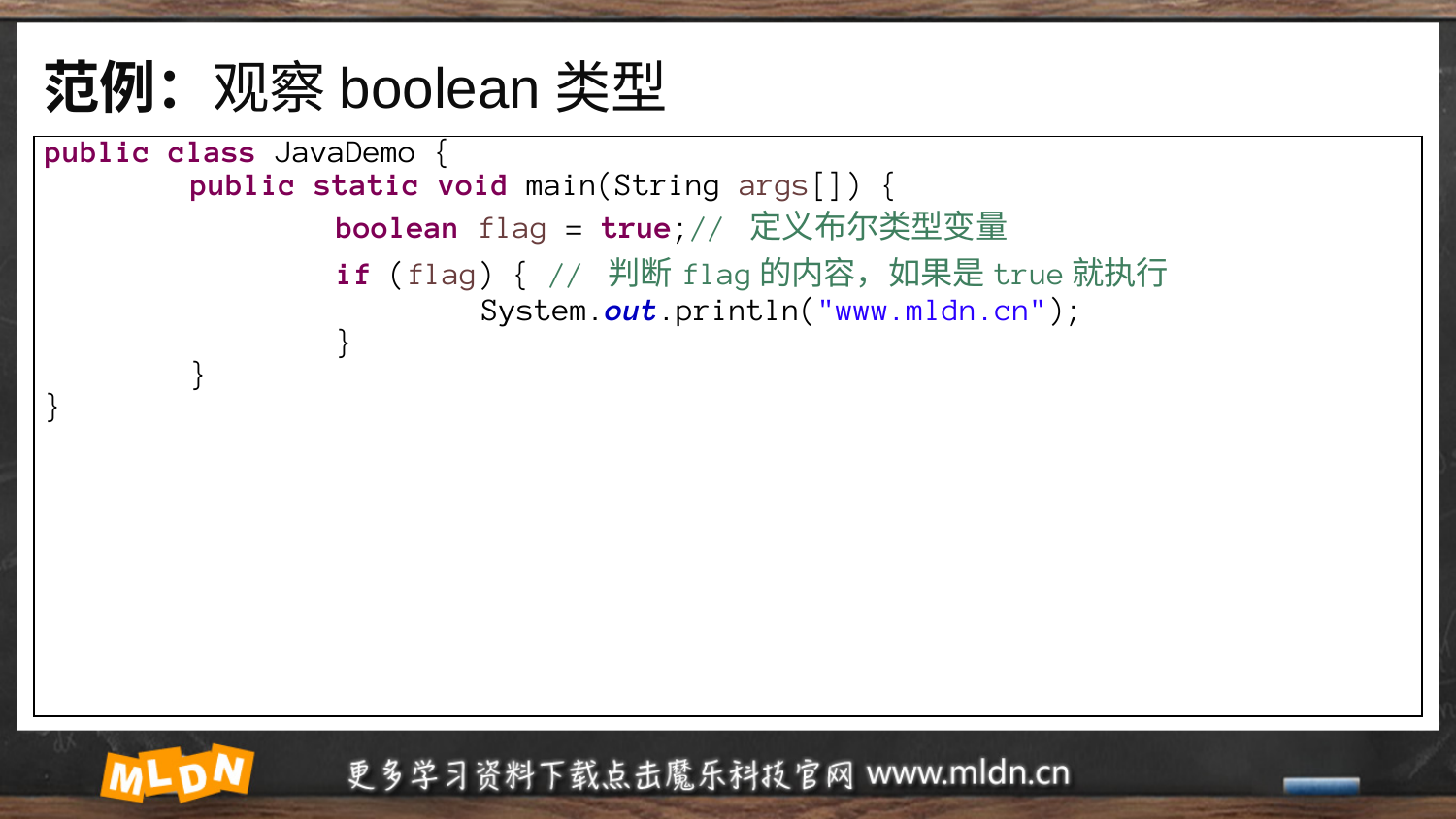

# 范例：观察boolean类型
| public class JavaDemo { public static void main(String args[]) { boolean flag = true;// 定义布尔类型变量 if (flag) { // 判断flag的内容，如果是true就执行 System.out.println("www.mldn.cn"); } } } |
| --- |